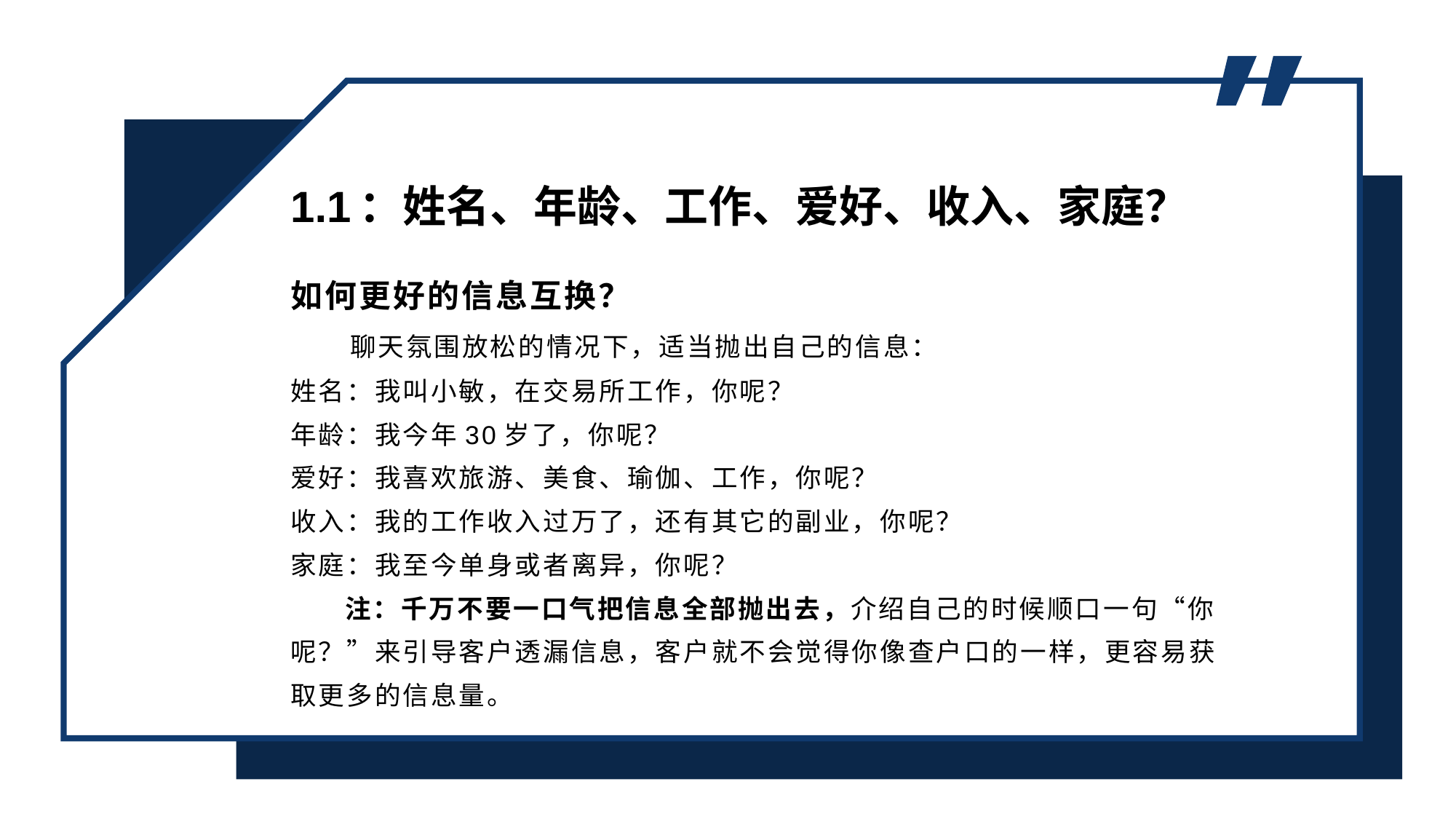

1.1：姓名、年龄、工作、爱好、收入、家庭？

如何更好的信息互换？
      聊天氛围放松的情况下，适当抛出自己的信息：
姓名：我叫小敏，在交易所工作，你呢？
年龄：我今年30岁了，你呢？
爱好：我喜欢旅游、美食、瑜伽、工作，你呢？
收入：我的工作收入过万了，还有其它的副业，你呢？
家庭：我至今单身或者离异，你呢？
      注：千万不要一口气把信息全部抛出去，介绍自己的时候顺口一句“你呢？”来引导客户透漏信息，客户就不会觉得你像查户口的一样，更容易获取更多的信息量。